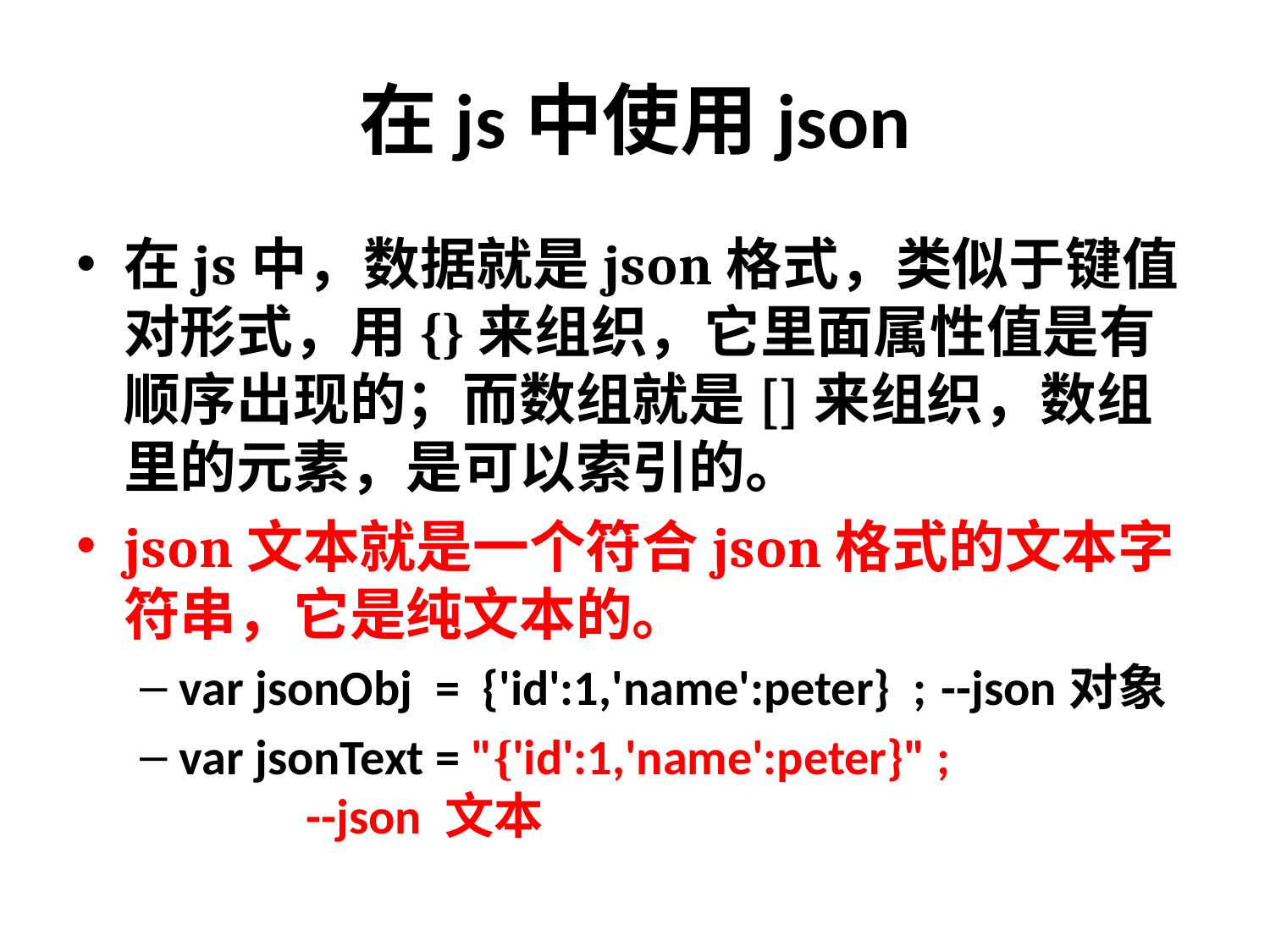

# 在js中使用json
在js中，数据就是json格式，类似于键值对形式，用{}来组织，它里面属性值是有顺序出现的；而数组就是[]来组织，数组里的元素，是可以索引的。
json文本就是一个符合json格式的文本字符串，它是纯文本的。
var jsonObj  =  {'id':1,'name':peter}  ;	--json对象
var jsonText = "{'id':1,'name':peter}" ;		--json 文本